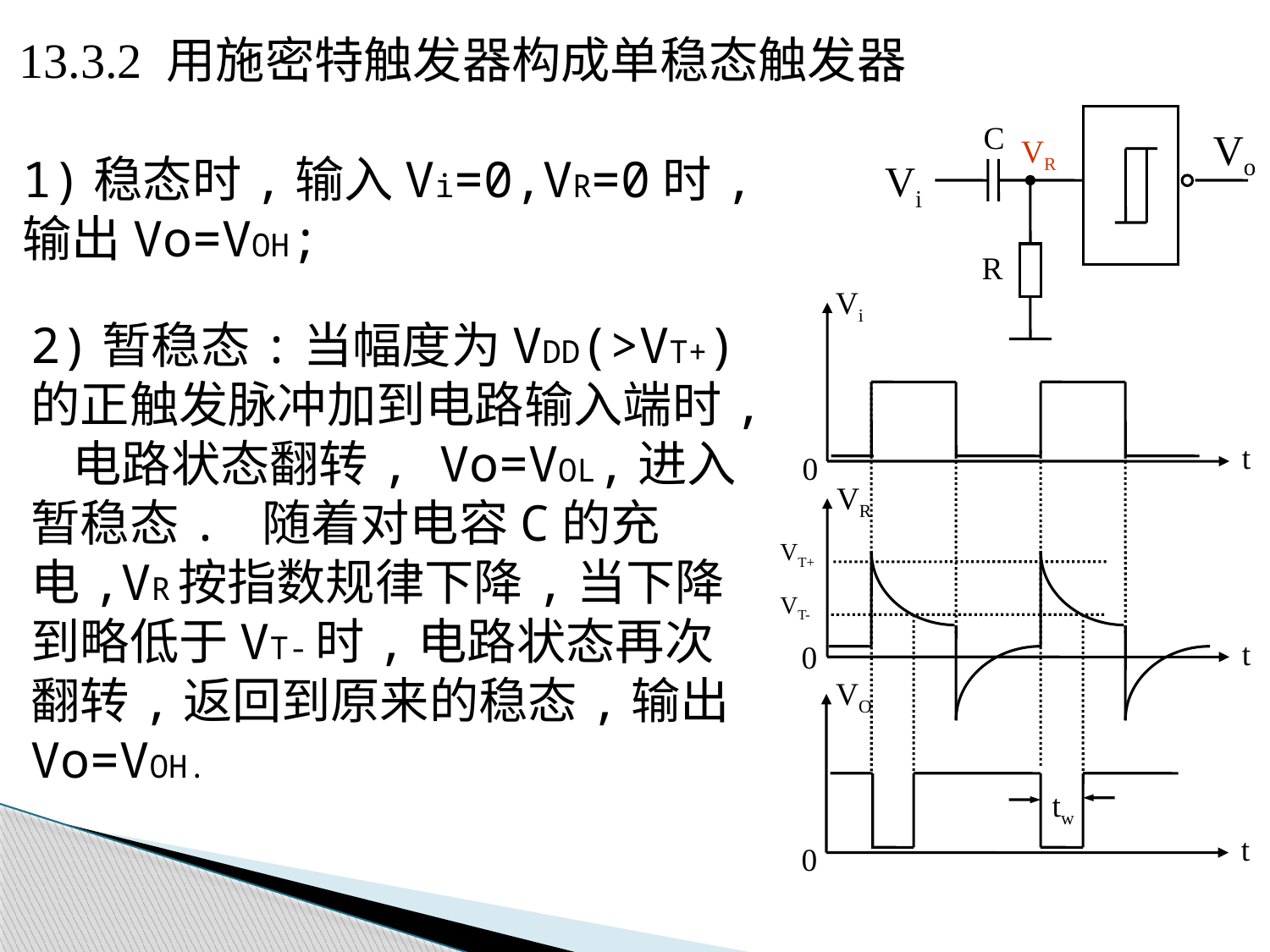

13.3.2 用施密特触发器构成单稳态触发器

C
Vo
VR
Vi

R

1)稳态时,输入Vi=0,VR=0时,输出Vo=VOH;
Vi

t
0

VR

VT+

VT-

t
0

VO

tw

t
0

2)暂稳态:当幅度为VDD(>VT+)的正触发脉冲加到电路输入端时, 电路状态翻转, Vo=VOL,进入暂稳态. 随着对电容C的充电,VR按指数规律下降,当下降到略低于VT-时,电路状态再次翻转,返回到原来的稳态,输出Vo=VOH.